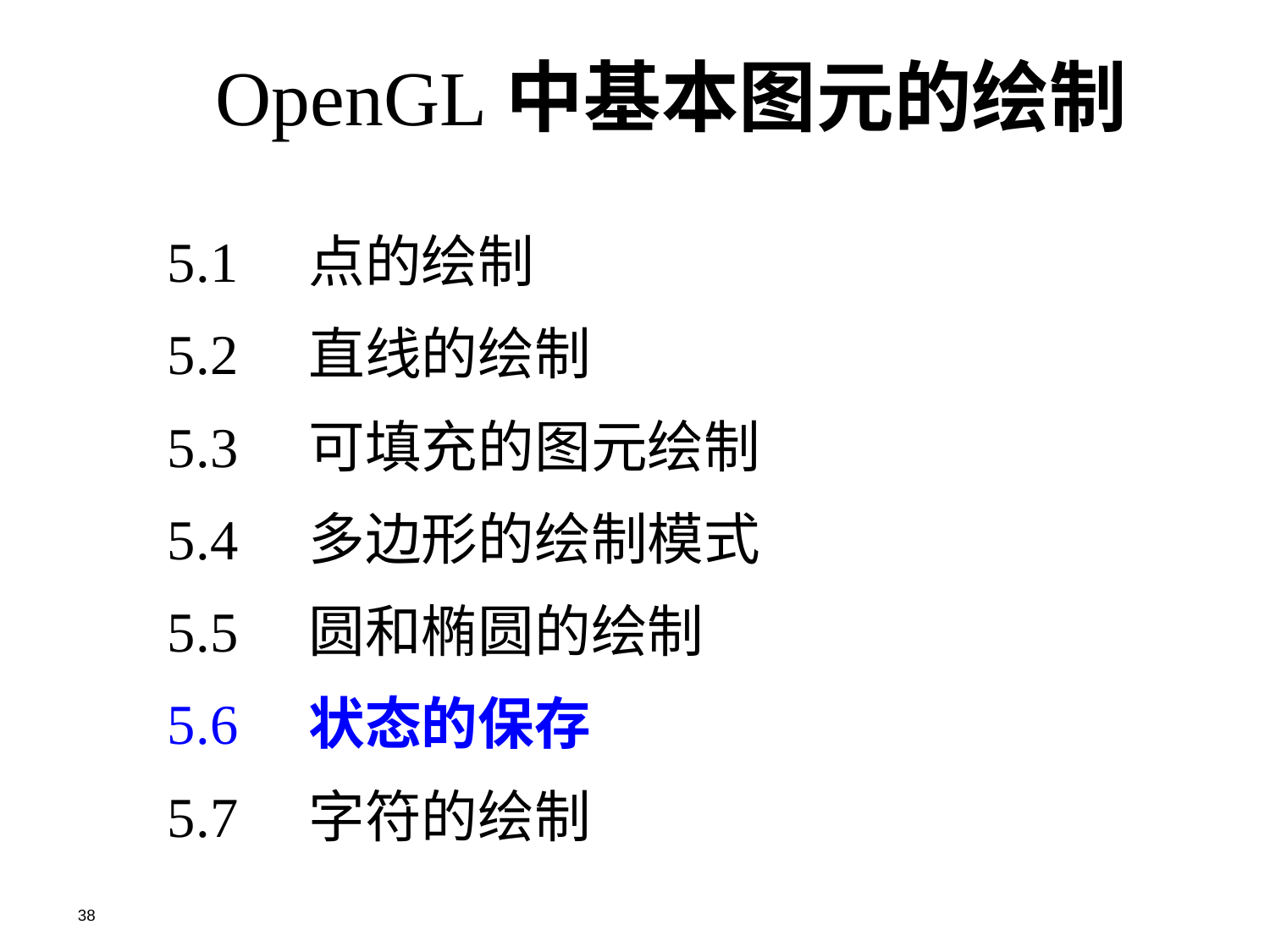

# OpenGL中基本图元的绘制
5.1　点的绘制
5.2　直线的绘制
5.3　可填充的图元绘制
5.4　多边形的绘制模式
5.5　圆和椭圆的绘制
5.6　状态的保存
5.7　字符的绘制
38